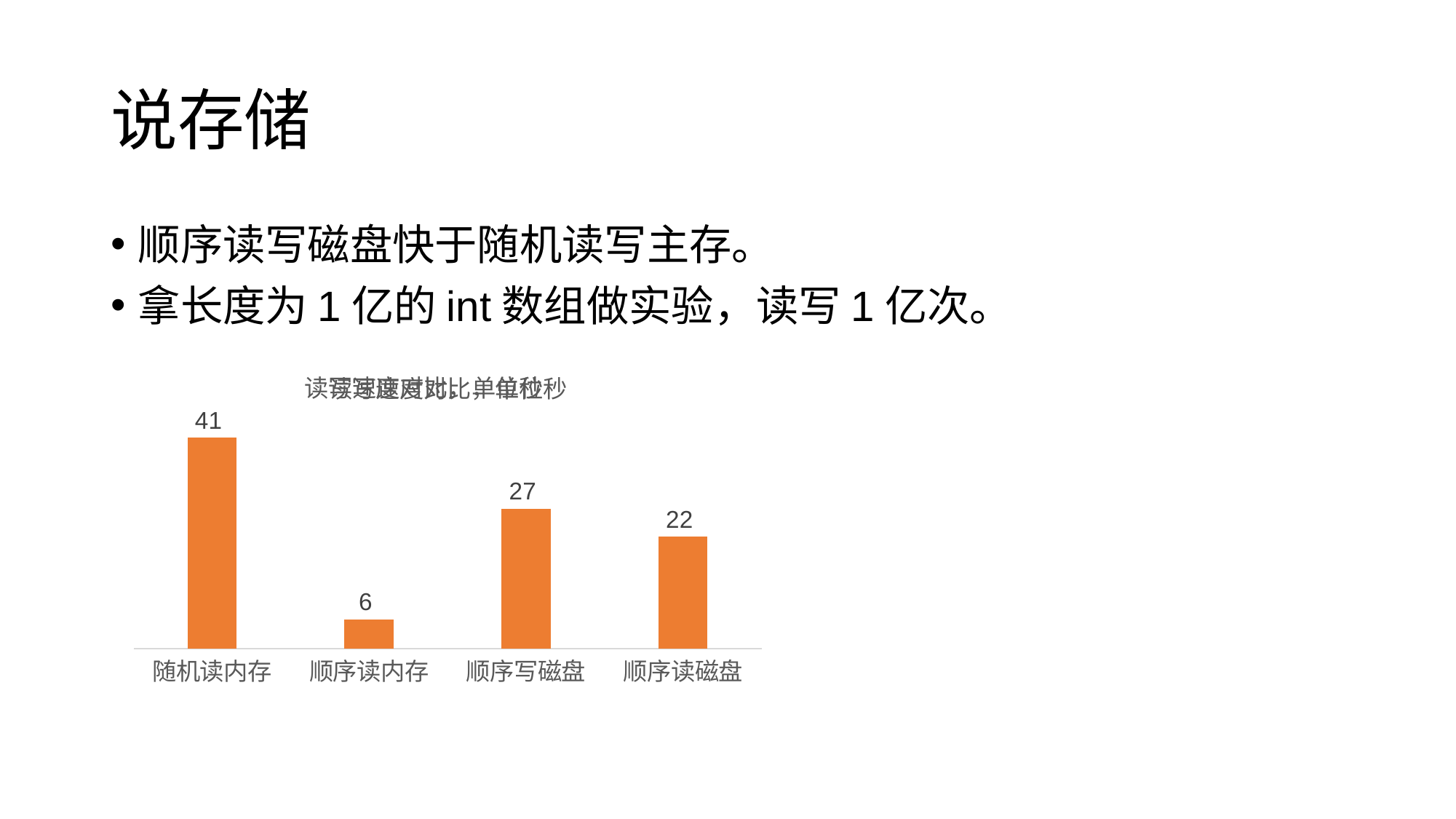

# 说存储
顺序读写磁盘快于随机读写主存。
拿长度为1亿的int数组做实验，读写1亿次。

### Chart: 读写速度对比，单位秒

| Category |  |
|---|---|
| 随机读内存 | 41.2445800304 |
| 顺序读内存 | 5.76257514954 |
| 顺序写磁盘 | 27.4033689499 |
| 顺序读磁盘 | 21.9127309322 |

### Chart: 读写速度对比，单位秒

| Category |
|---|